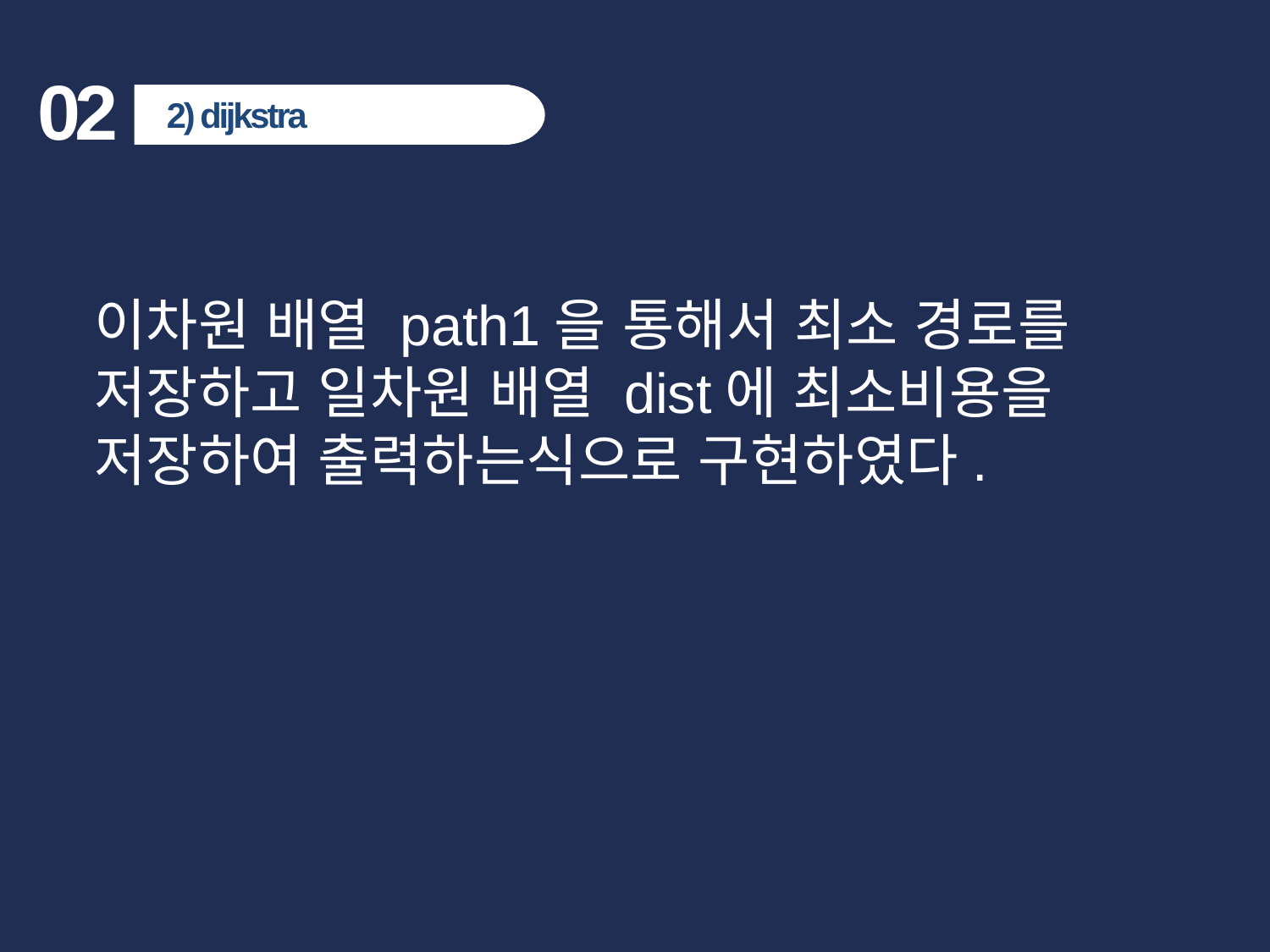

02

2) dijkstra
이차원 배열 path1을 통해서 최소 경로를 저장하고 일차원 배열 dist에 최소비용을 저장하여 출력하는식으로 구현하였다.